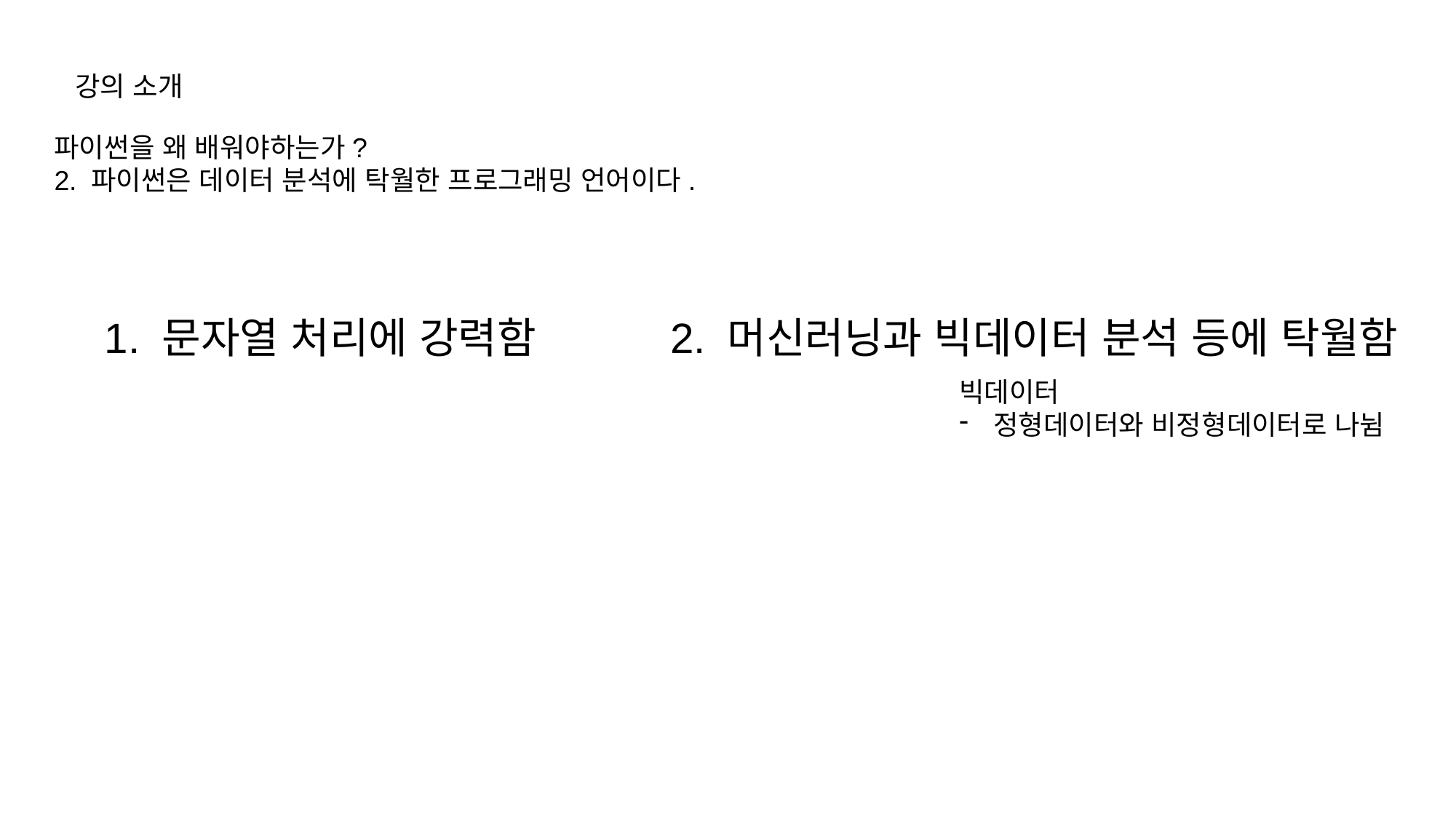

강의 소개
파이썬을 왜 배워야하는가?
2. 파이썬은 데이터 분석에 탁월한 프로그래밍 언어이다.
1. 문자열 처리에 강력함
2. 머신러닝과 빅데이터 분석 등에 탁월함
빅데이터
정형데이터와 비정형데이터로 나뉨